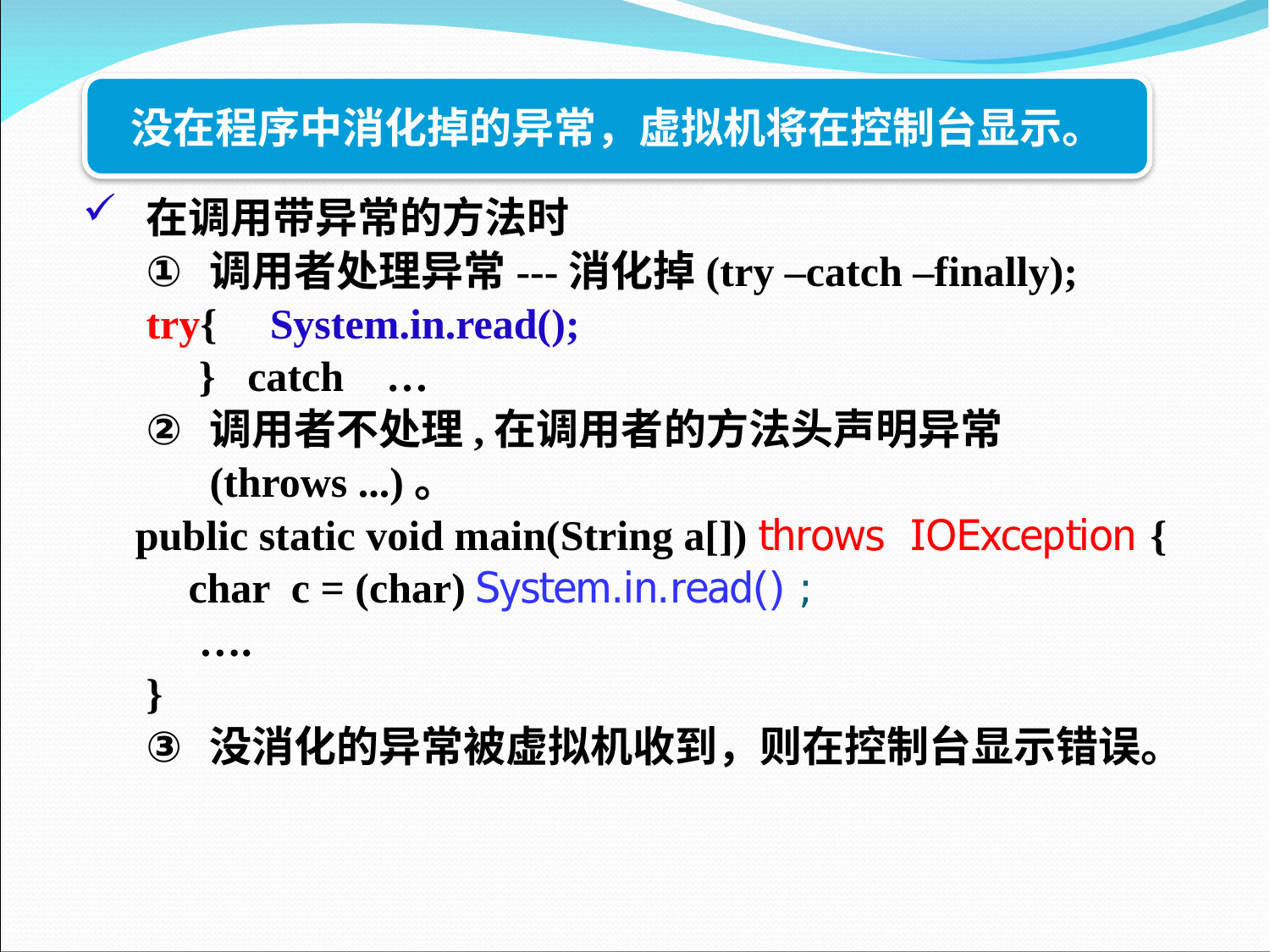

没在程序中消化掉的异常，虚拟机将在控制台显示。
在调用带异常的方法时
调用者处理异常---消化掉(try –catch –finally);
try{     System.in.read();
     }   catch    …
调用者不处理,在调用者的方法头声明异常(throws ...)。
     public static void main(String a[]) throws  IOException {
          char  c = (char) System.in.read() ;
     ….
}
没消化的异常被虚拟机收到，则在控制台显示错误。